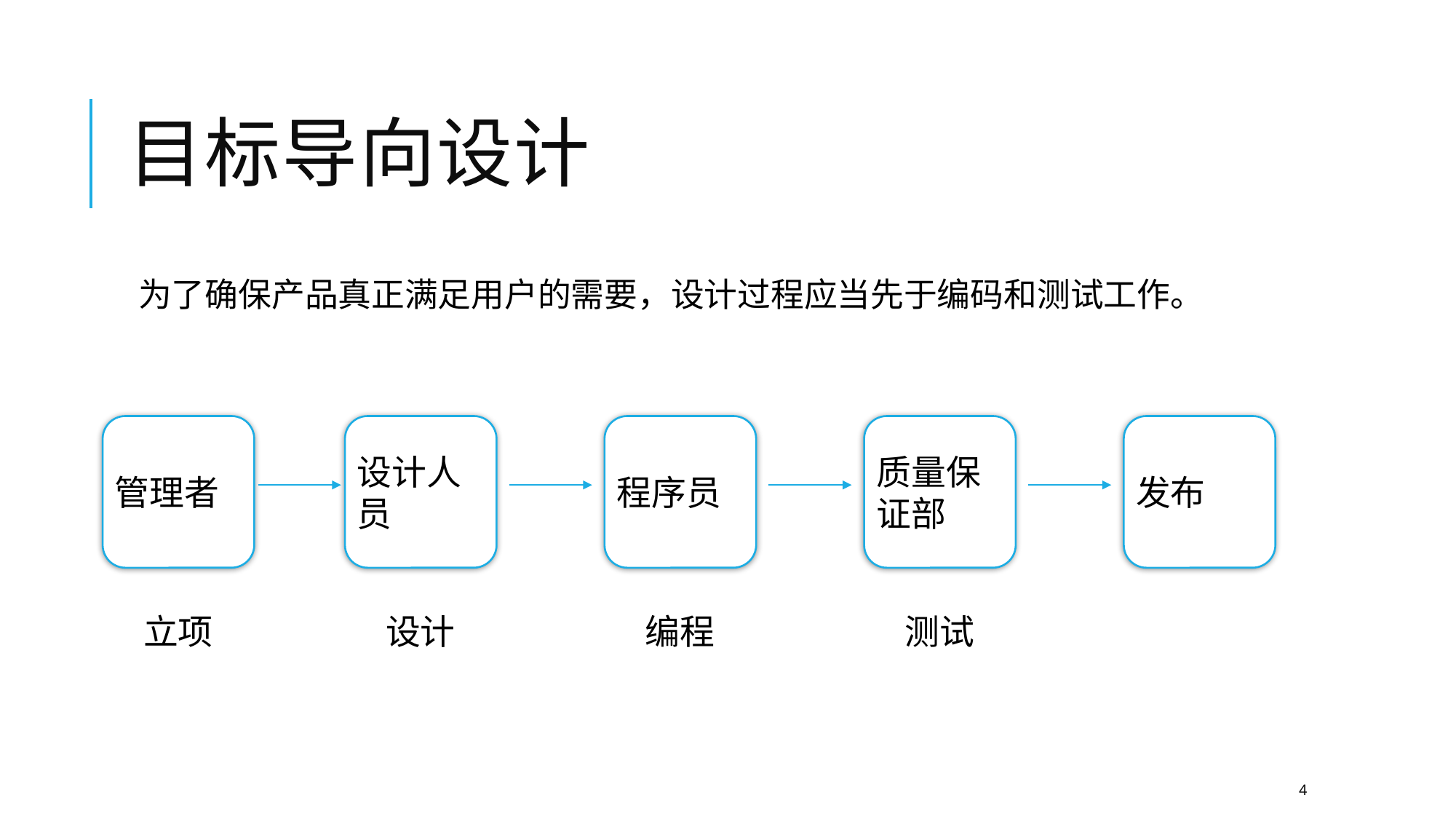

# 目标导向设计
为了确保产品真正满足用户的需要，设计过程应当先于编码和测试工作。
管理者
设计人员
程序员
质量保证部
发布

立项
设计
编程
测试
4